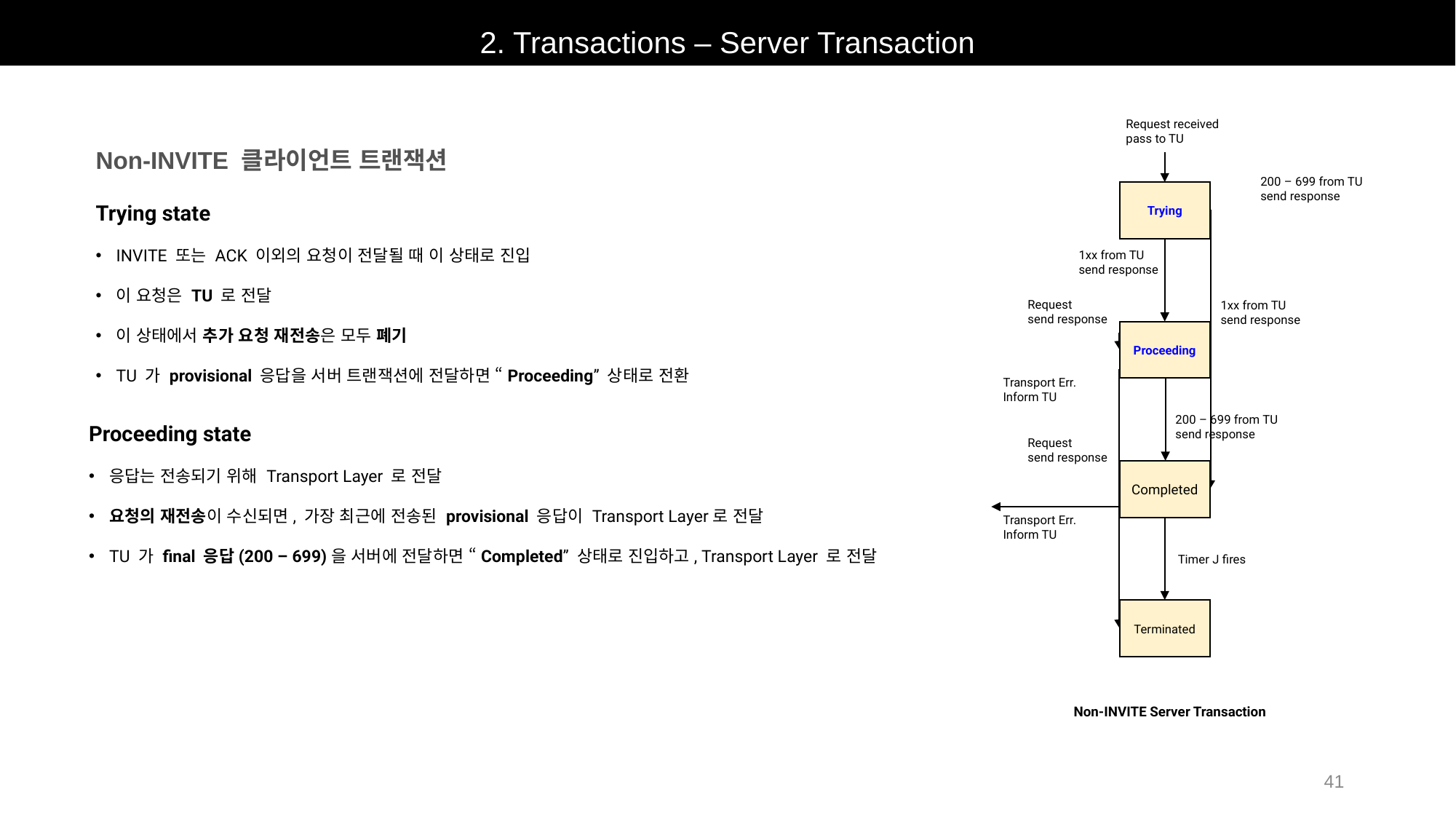

# 2. Transactions – Server Transaction
Non-INVITE 클라이언트 트랜잭션
Trying state
INVITE 또는 ACK 이외의 요청이 전달될 때 이 상태로 진입
이 요청은 TU 로 전달
이 상태에서 추가 요청 재전송은 모두 폐기
TU 가 provisional 응답을 서버 트랜잭션에 전달하면 “Proceeding” 상태로 전환
Request received
pass to TU
200 – 699 from TU
send response
Trying
1xx from TU
send response
Request
send response
1xx from TU
send response
Proceeding
Transport Err.
Inform TU
Proceeding state
응답는 전송되기 위해 Transport Layer 로 전달
요청의 재전송이 수신되면, 가장 최근에 전송된 provisional 응답이 Transport Layer로 전달
TU 가 final 응답(200 – 699)을 서버에 전달하면 “Completed” 상태로 진입하고, Transport Layer 로 전달
200 – 699 from TU
send response
Request
send response
Completed
Transport Err.
Inform TU
Timer J fires
Terminated
Non-INVITE Server Transaction
41